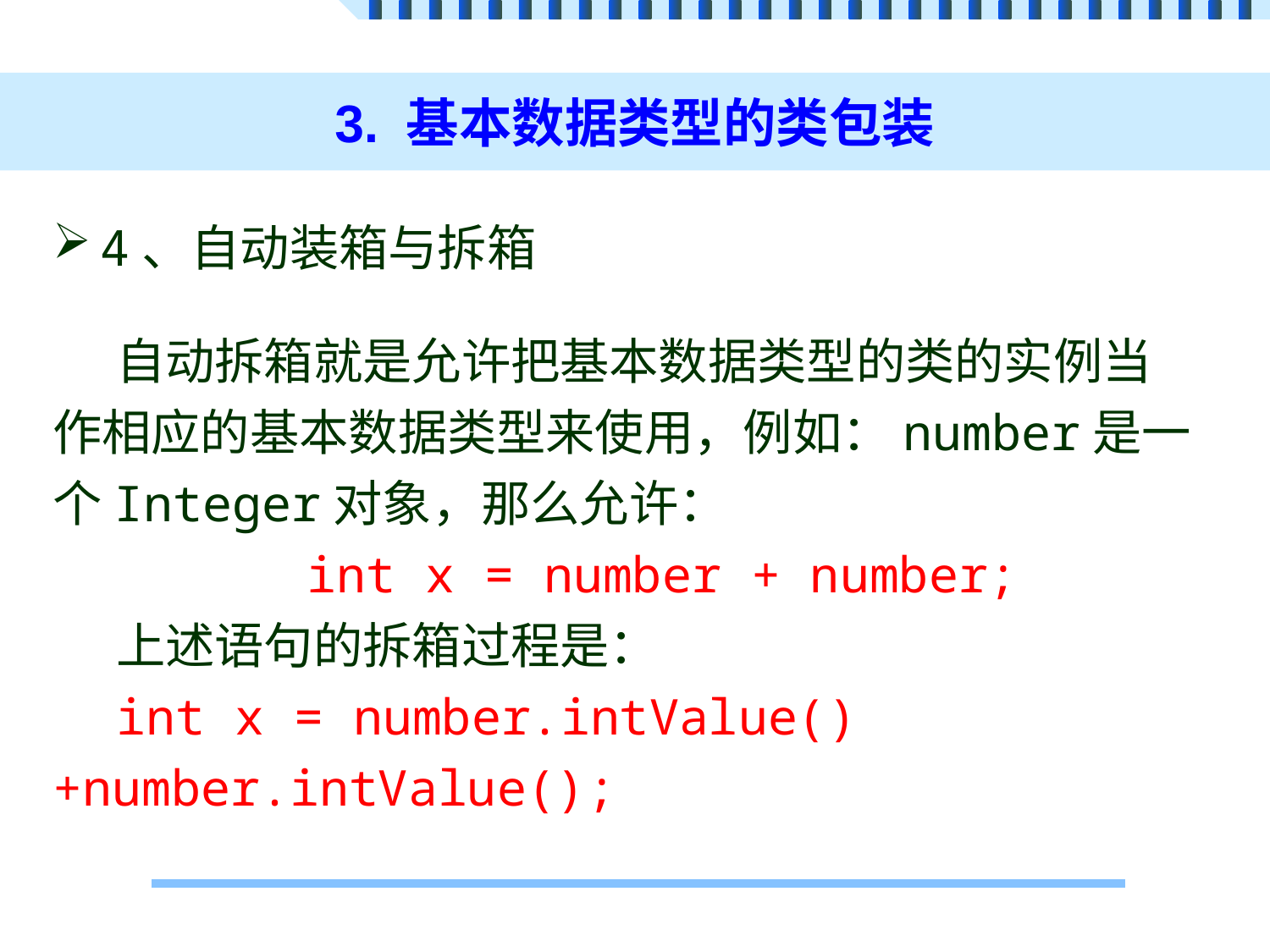

# 3. 基本数据类型的类包装

4、自动装箱与拆箱
自动拆箱就是允许把基本数据类型的类的实例当作相应的基本数据类型来使用，例如：number是一个Integer对象，那么允许：
    	int x = number + number;
上述语句的拆箱过程是：
int x = number.intValue()+number.intValue();